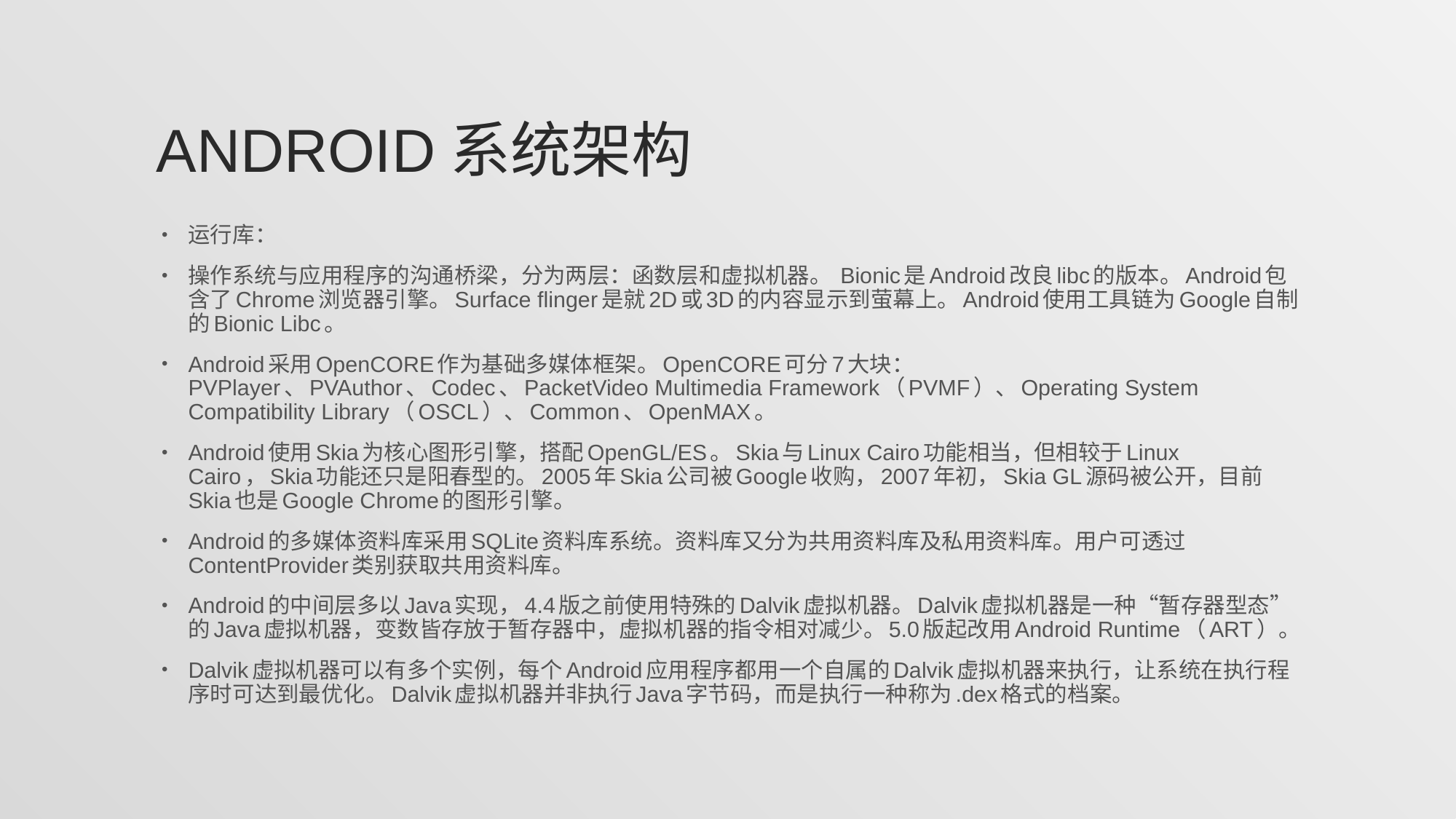

# Android系统架构
运行库：
操作系统与应用程序的沟通桥梁，分为两层：函数层和虚拟机器。 Bionic是Android改良libc的版本。Android包含了Chrome浏览器引擎。Surface flinger是就2D或3D的内容显示到萤幕上。Android使用工具链为Google自制的Bionic Libc。
Android采用OpenCORE作为基础多媒体框架。OpenCORE可分7大块：PVPlayer、PVAuthor、Codec、PacketVideo Multimedia Framework（PVMF）、Operating System Compatibility Library（OSCL）、Common、OpenMAX。
Android使用Skia为核心图形引擎，搭配OpenGL/ES。Skia与Linux Cairo功能相当，但相较于Linux Cairo，Skia功能还只是阳春型的。2005年Skia公司被Google收购，2007年初，Skia GL源码被公开，目前Skia也是Google Chrome的图形引擎。
Android的多媒体资料库采用SQLite资料库系统。资料库又分为共用资料库及私用资料库。用户可透过ContentProvider类别获取共用资料库。
Android的中间层多以Java实现，4.4版之前使用特殊的Dalvik虚拟机器。Dalvik虚拟机器是一种“暂存器型态”的Java虚拟机器，变数皆存放于暂存器中，虚拟机器的指令相对减少。5.0版起改用Android Runtime（ART）。
Dalvik虚拟机器可以有多个实例，每个Android应用程序都用一个自属的Dalvik虚拟机器来执行，让系统在执行程序时可达到最优化。Dalvik虚拟机器并非执行Java字节码，而是执行一种称为.dex格式的档案。